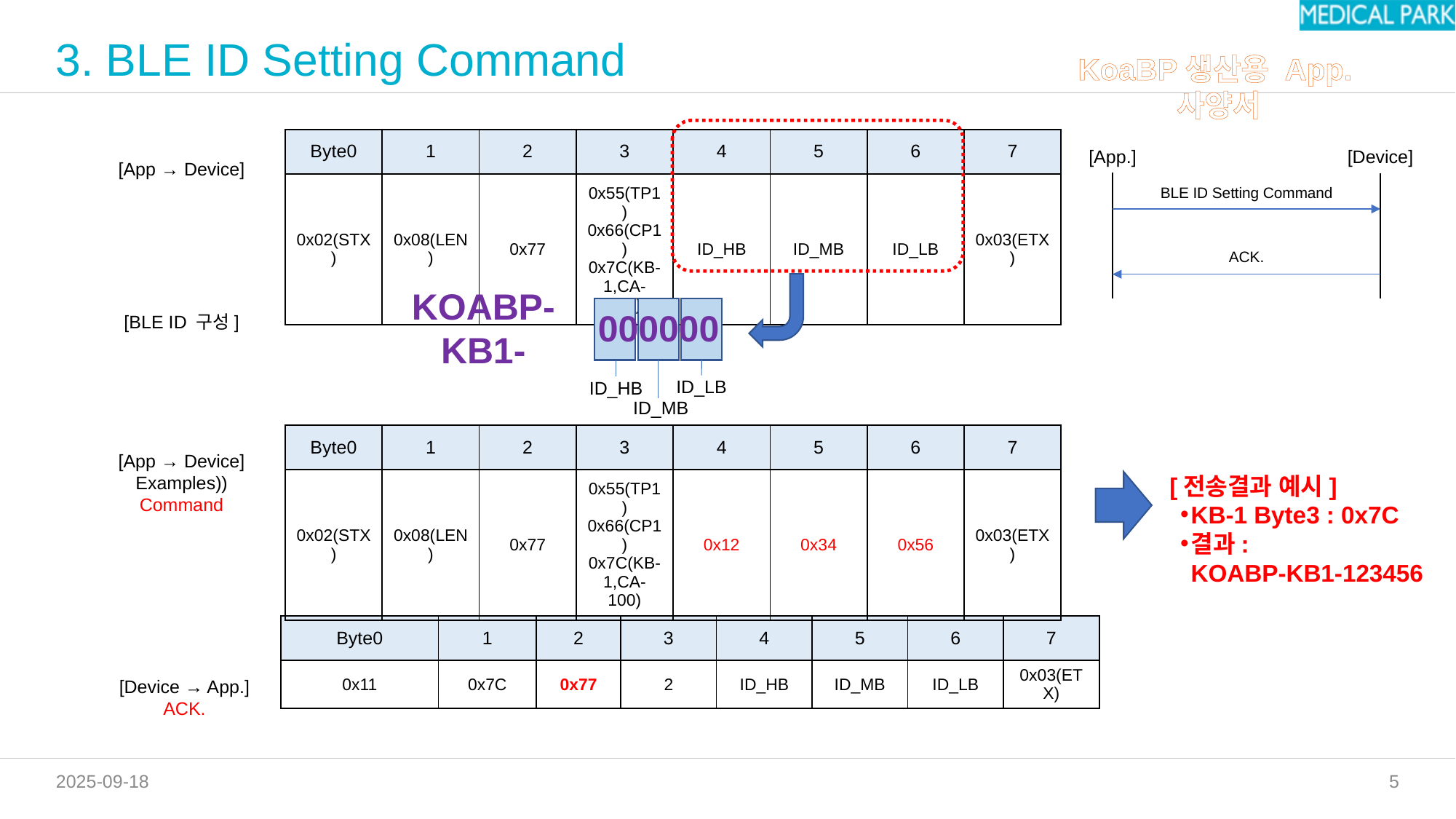

# 3. BLE ID Setting Command

[App → Device]

[BLE ID 구성]
KOABP-KB1-
000000
ID_LB
ID_HB
ID_MB
| Byte0 | 1 | 2 | 3 | 4 | 5 | 6 | 7 |
| --- | --- | --- | --- | --- | --- | --- | --- |
| 0x02(STX) | 0x08(LEN) | 0x77 | 0x55(TP1) 0x66(CP1) 0x7C(KB-1,CA-100) | ID\_HB | ID\_MB | ID\_LB | 0x03(ETX) |
[App.]
[Device]
BLE ID Setting Command
ACK.
| Byte0 | 1 | 2 | 3 | 4 | 5 | 6 | 7 |
| --- | --- | --- | --- | --- | --- | --- | --- |
| 0x02(STX) | 0x08(LEN) | 0x77 | 0x55(TP1) 0x66(CP1) 0x7C(KB-1,CA-100) | 0x12 | 0x34 | 0x56 | 0x03(ETX) |
[App → Device]
Examples))
Command
[전송결과 예시]
KB-1 Byte3 : 0x7C
결과:
KOABP-KB1-123456

| Byte0 | 1 | 2 | 3 | 4 | 5 | 6 | 7 |
| --- | --- | --- | --- | --- | --- | --- | --- |
| 0x11 | 0x7C | 0x77 | 2 | ID\_HB | ID\_MB | ID\_LB | 0x03(ETX) |
[Device → App.]
ACK.
5
2025-09-18